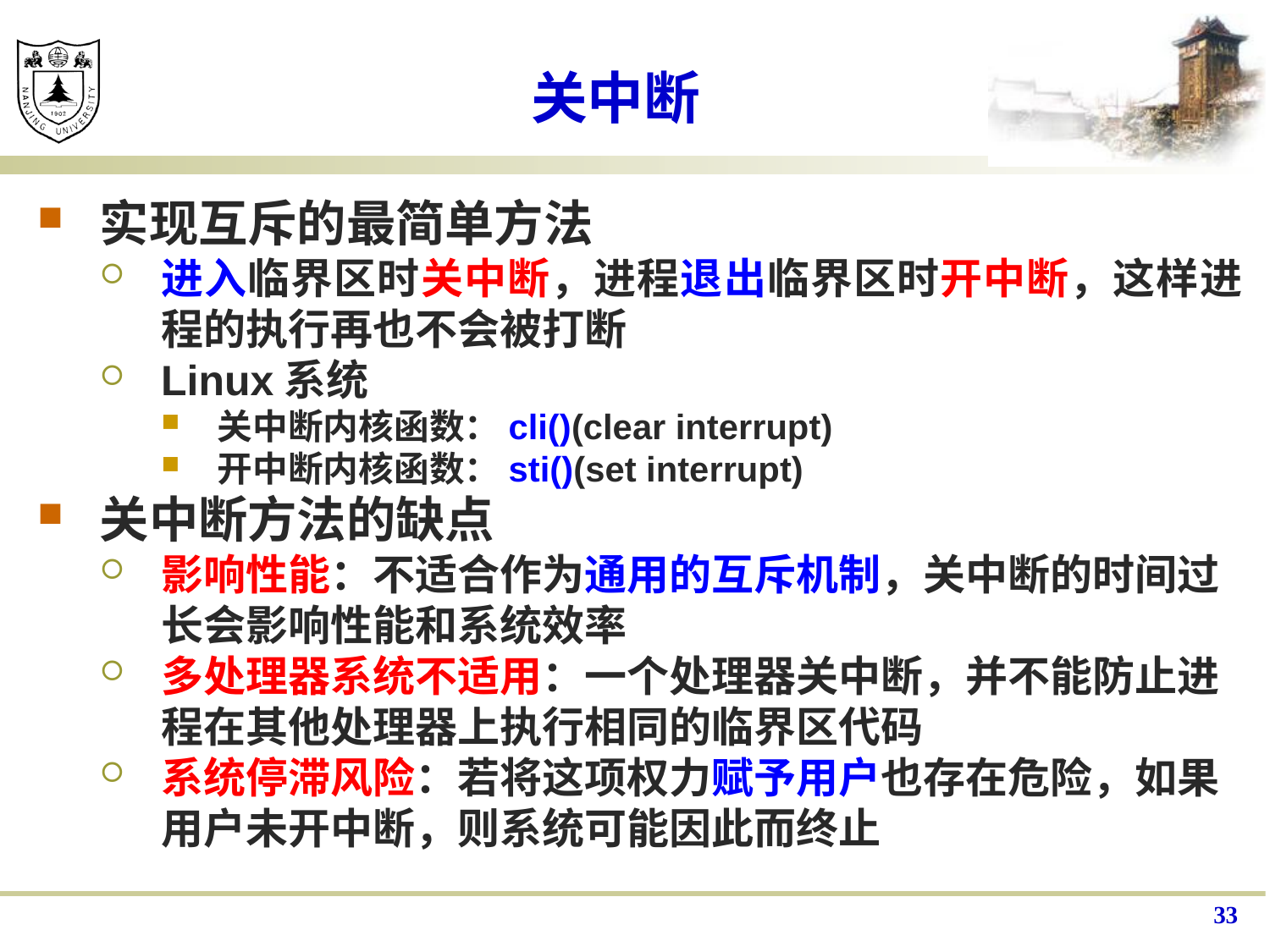

# 关中断
实现互斥的最简单方法
进入临界区时关中断，进程退出临界区时开中断，这样进程的执行再也不会被打断
Linux系统
关中断内核函数：cli()(clear interrupt)
开中断内核函数：sti()(set interrupt)
关中断方法的缺点
影响性能：不适合作为通用的互斥机制，关中断的时间过长会影响性能和系统效率
多处理器系统不适用：一个处理器关中断，并不能防止进 程在其他处理器上执行相同的临界区代码
系统停滞风险：若将这项权力赋予用户也存在危险，如果用户未开中断，则系统可能因此而终止
33